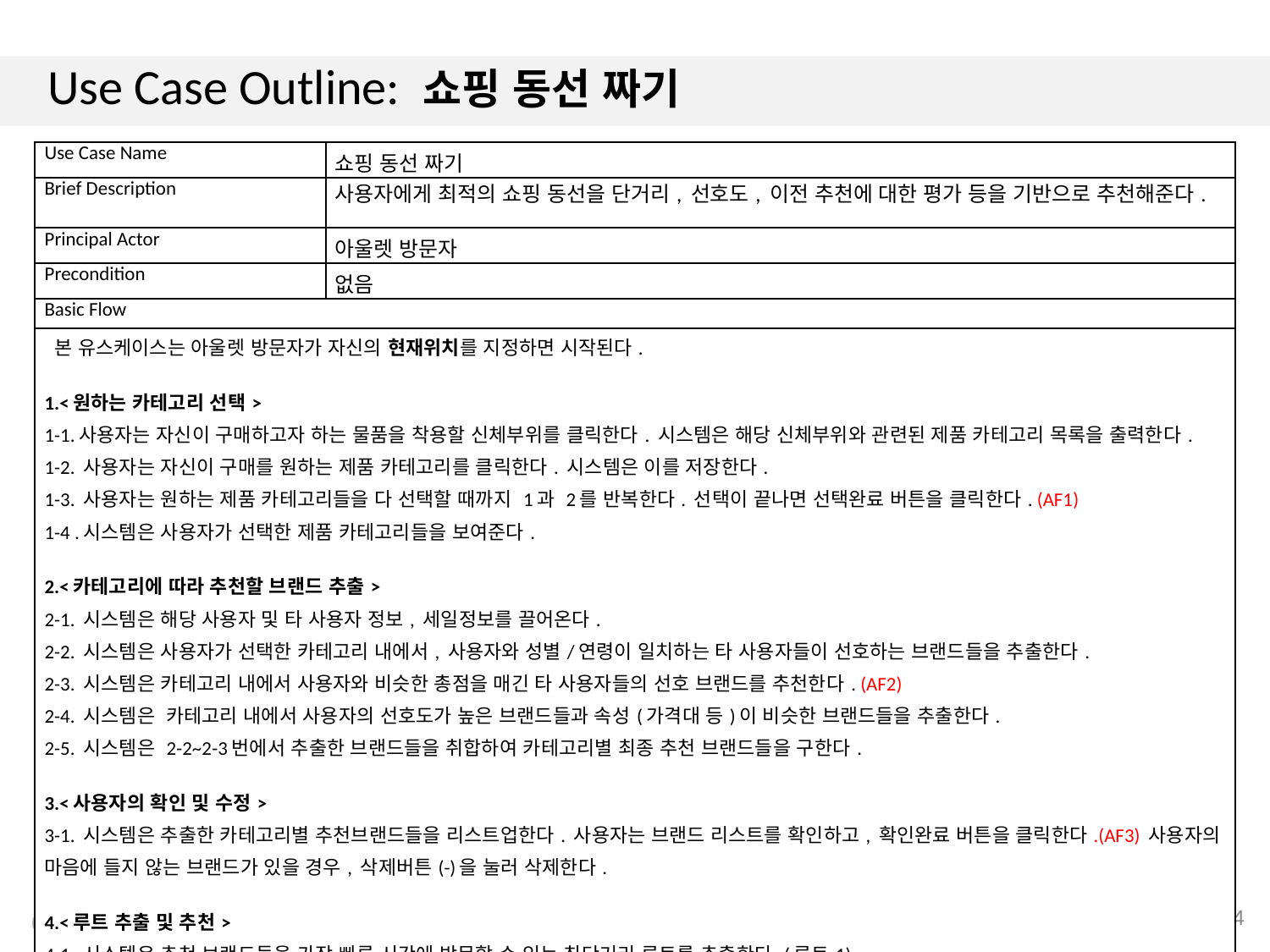

# Use Case Outline: 쇼핑 동선 짜기
| Use Case Name | 쇼핑 동선 짜기 |
| --- | --- |
| Brief Description | 사용자에게 최적의 쇼핑 동선을 단거리, 선호도, 이전 추천에 대한 평가 등을 기반으로 추천해준다. |
| Principal Actor | 아울렛 방문자 |
| Precondition | 없음 |
| Basic Flow |  |
| 본 유스케이스는 아울렛 방문자가 자신의 현재위치를 지정하면 시작된다. 1.<원하는 카테고리 선택> 1-1.사용자는 자신이 구매하고자 하는 물품을 착용할 신체부위를 클릭한다. 시스템은 해당 신체부위와 관련된 제품 카테고리 목록을 출력한다. 1-2. 사용자는 자신이 구매를 원하는 제품 카테고리를 클릭한다. 시스템은 이를 저장한다. 1-3. 사용자는 원하는 제품 카테고리들을 다 선택할 때까지 1과 2를 반복한다. 선택이 끝나면 선택완료 버튼을 클릭한다. (AF1) 1-4 .시스템은 사용자가 선택한 제품 카테고리들을 보여준다. 2.<카테고리에 따라 추천할 브랜드 추출> 2-1. 시스템은 해당 사용자 및 타 사용자 정보, 세일정보를 끌어온다. 2-2. 시스템은 사용자가 선택한 카테고리 내에서, 사용자와 성별/연령이 일치하는 타 사용자들이 선호하는 브랜드들을 추출한다. 2-3. 시스템은 카테고리 내에서 사용자와 비슷한 총점을 매긴 타 사용자들의 선호 브랜드를 추천한다. (AF2) 2-4. 시스템은 카테고리 내에서 사용자의 선호도가 높은 브랜드들과 속성(가격대 등)이 비슷한 브랜드들을 추출한다. 2-5. 시스템은 2-2~2-3번에서 추출한 브랜드들을 취합하여 카테고리별 최종 추천 브랜드들을 구한다. 3.<사용자의 확인 및 수정> 3-1. 시스템은 추출한 카테고리별 추천브랜드들을 리스트업한다. 사용자는 브랜드 리스트를 확인하고, 확인완료 버튼을 클릭한다.(AF3) 사용자의 마음에 들지 않는 브랜드가 있을 경우, 삭제버튼(-)을 눌러 삭제한다. 4.<루트 추출 및 추천> 4-1. 시스템은 추천 브랜드들을 가장 빠른 시간에 방문할 수 있는 최단거리 루트를 추출한다.(루트1) 4-2. 시스템은 추천 브랜드들을 카테고리별로 순서대로 방문할 수 있는 루트를 추출한다.(루트2) |  |
4